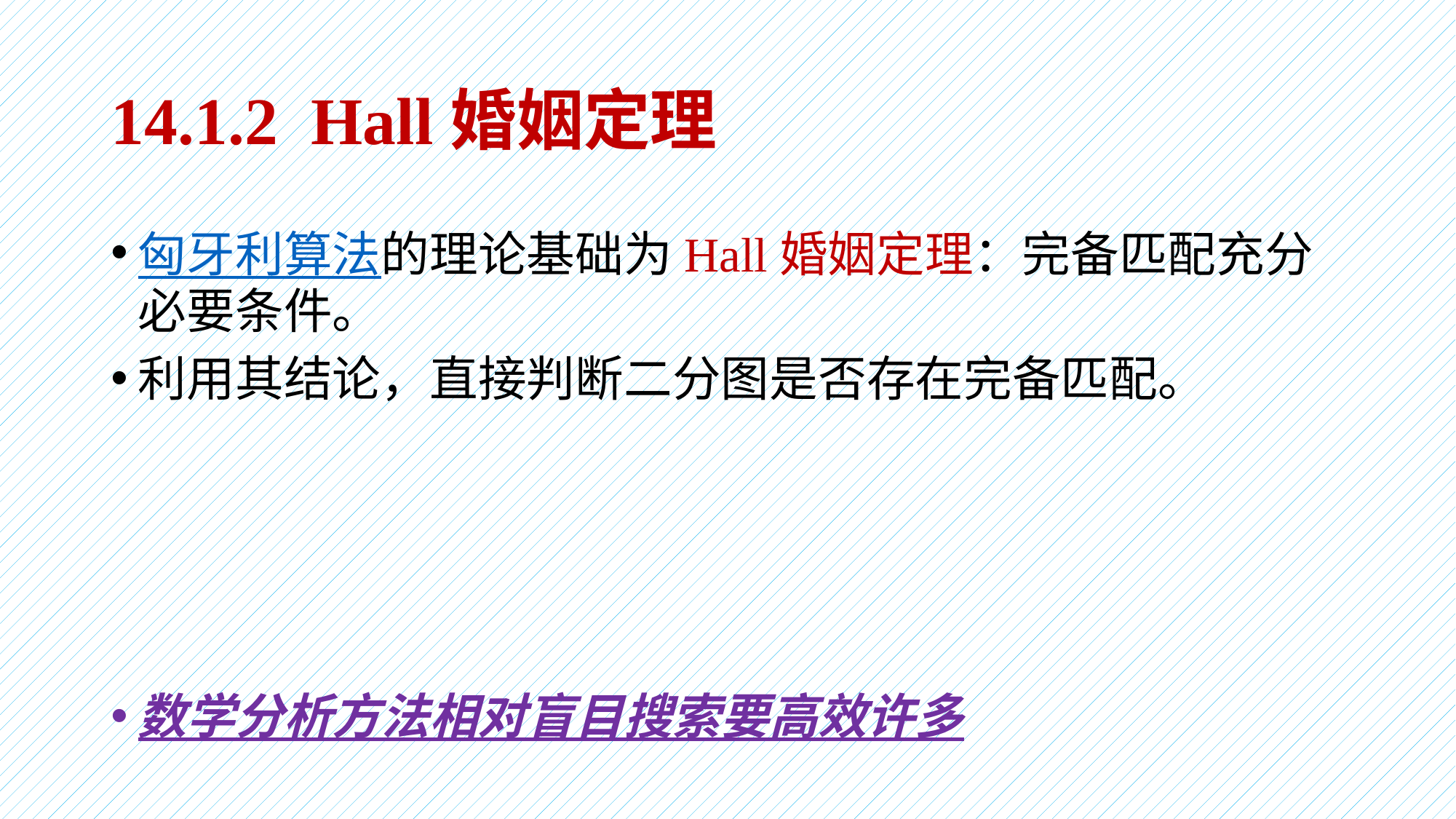

# 14.1.2  Hall婚姻定理
匈牙利算法的理论基础为Hall婚姻定理：完备匹配充分必要条件。
利用其结论，直接判断二分图是否存在完备匹配。

数学分析方法相对盲目搜索要高效许多